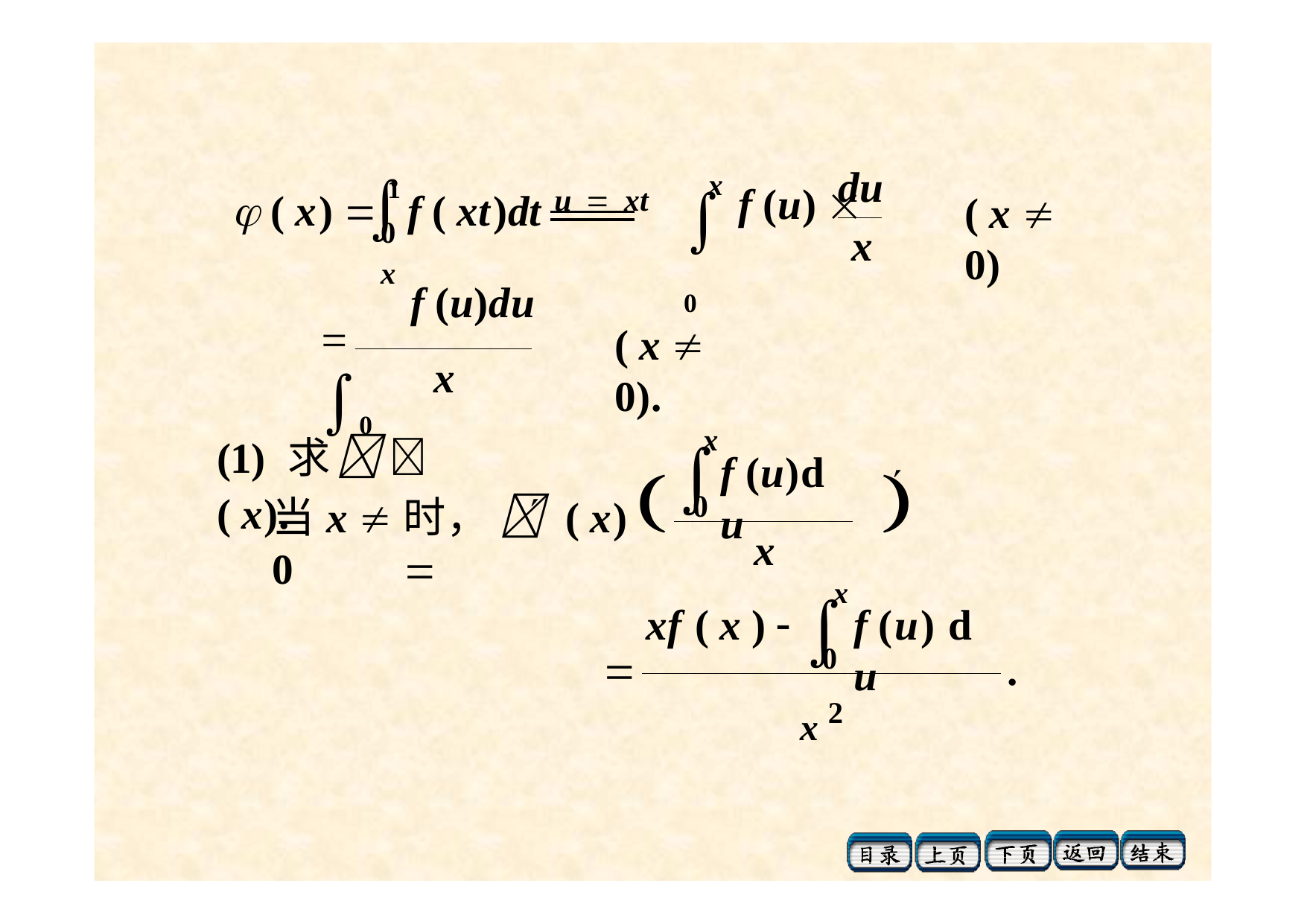

du
x
∫
ϕ ( x) =	1 f ( xt)dt	u =	xt
∫0
f (u) ×
x
( x ≠ 0)
0

x
= ∫0
f (u)du
( x ≠ 0).
x

(1)	求ϕ ′( x).
x
∫
f (u)d u
(
)
′
0
′
时， ϕ ( x) =
当x ≠ 0
x

x
∫
xf ( x ) −
f (u) d u
0
=
.
x 2